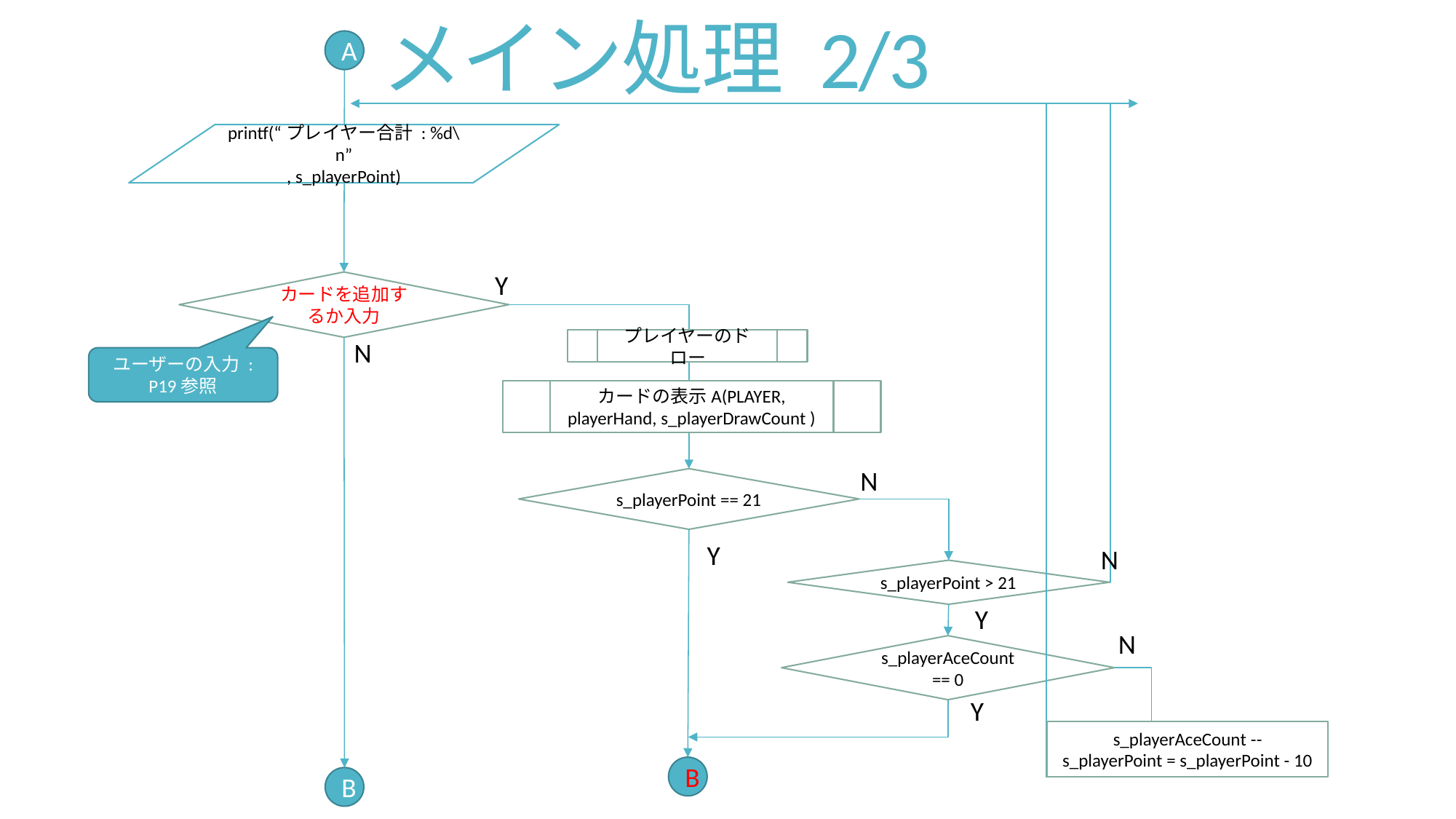

メイン処理 2/3
A
printf(“プレイヤー合計 : %d\n”
, s_playerPoint)
Y
カードを追加するか入力
プレイヤーのドロー
N
ユーザーの入力 : P19参照
カードの表示A(PLAYER, playerHand, s_playerDrawCount )
N
s_playerPoint == 21
Y
N
s_playerPoint > 21
Y
N
s_playerAceCount == 0
Y
s_playerAceCount --
s_playerPoint = s_playerPoint - 10
B
B